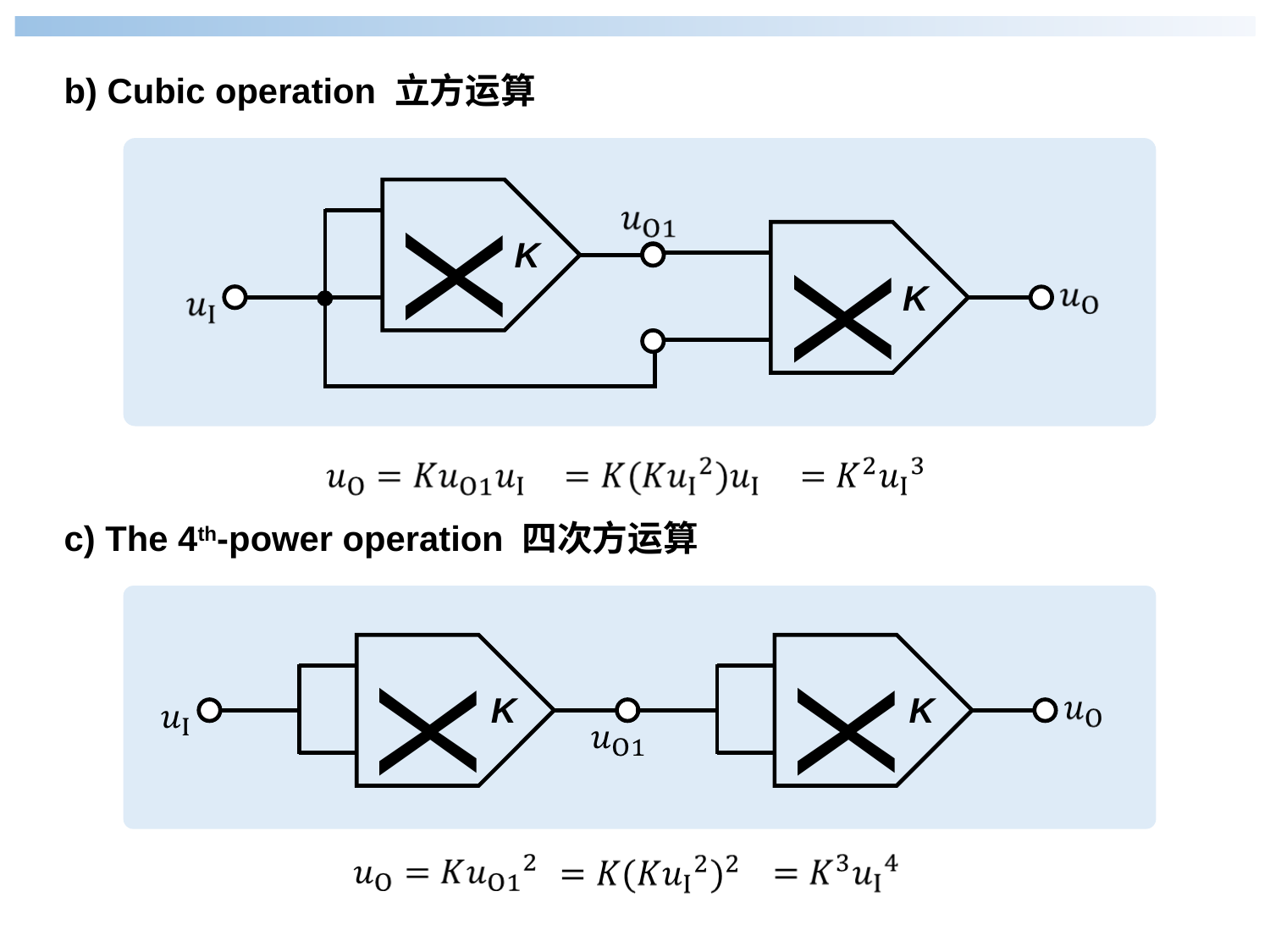

b) Cubic operation 立方运算

X

K

X

K

c) The 4th-power operation 四次方运算

X

K

X

K